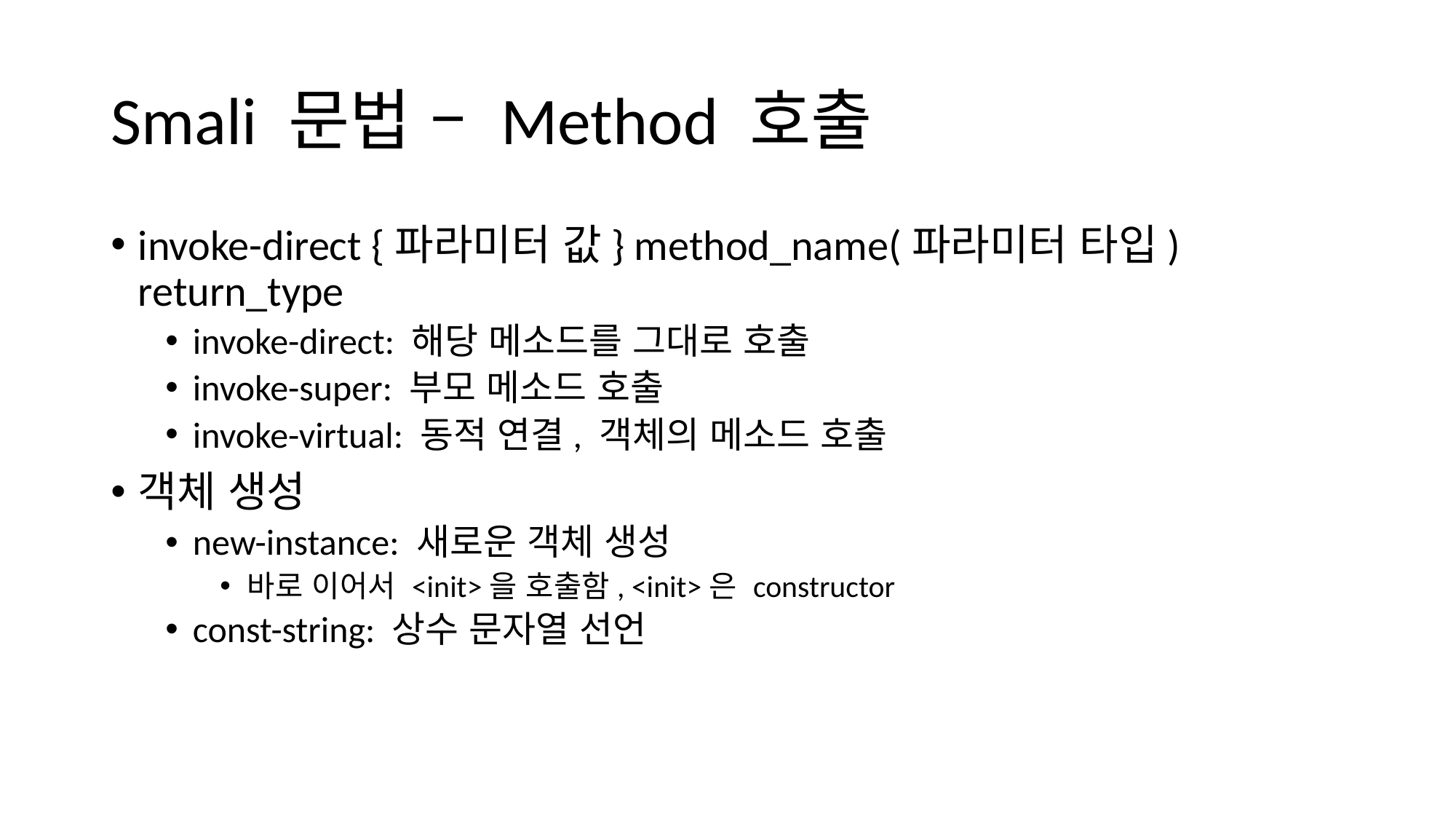

# Smali 문법 – Method 호출
invoke-direct {파라미터 값} method_name(파라미터 타입) return_type
invoke-direct: 해당 메소드를 그대로 호출
invoke-super: 부모 메소드 호출
invoke-virtual: 동적 연결, 객체의 메소드 호출
객체 생성
new-instance: 새로운 객체 생성
바로 이어서 <init>을 호출함, <init>은 constructor
const-string: 상수 문자열 선언